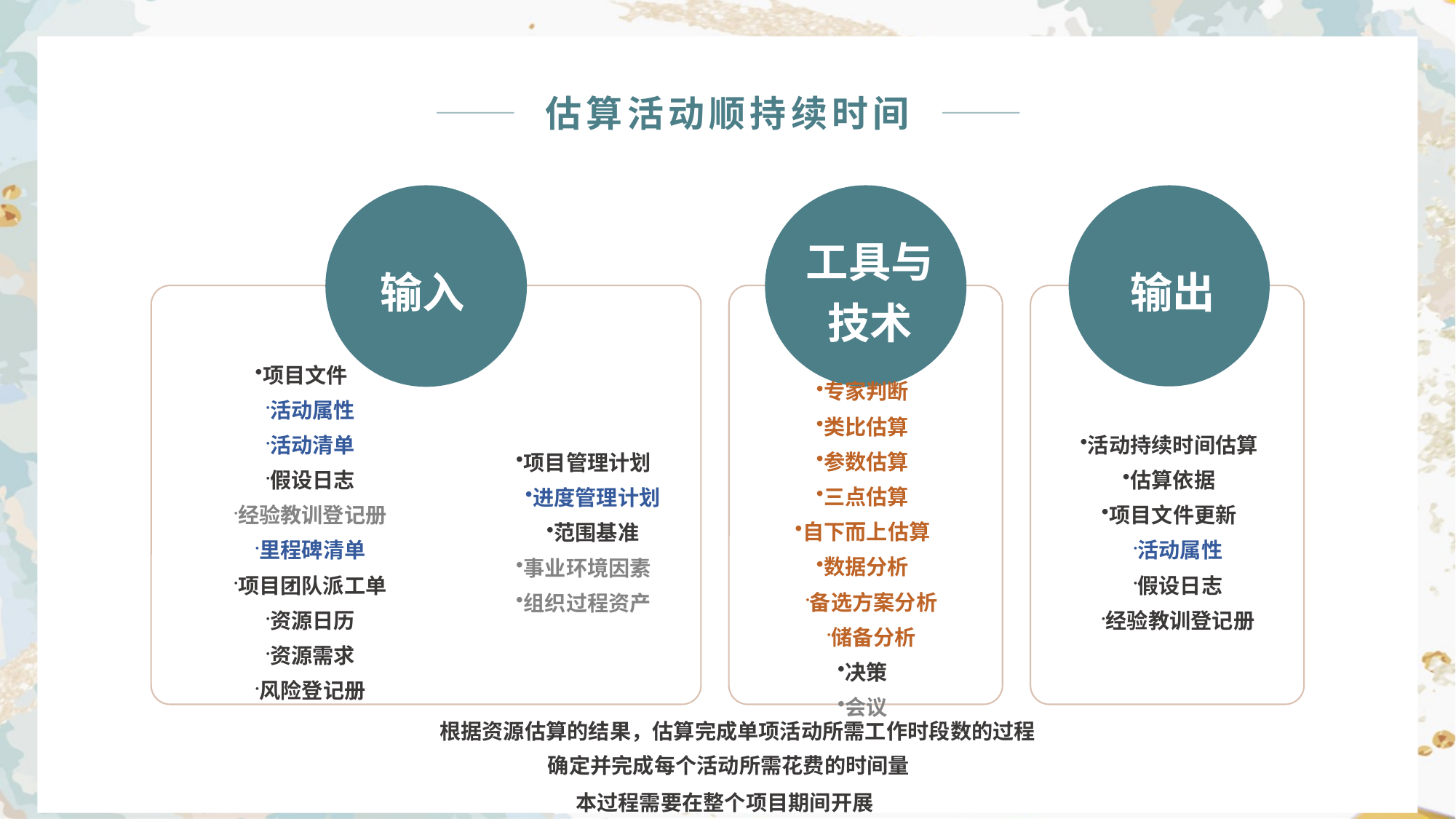

估算活动顺持续时间

工具与技术
输入
输出

项目文件
活动属性
活动清单
假设日志
经验教训登记册
里程碑清单
项目团队派工单
资源日历
资源需求
风险登记册
专家判断
类比估算
参数估算
三点估算
自下而上估算
数据分析
备选方案分析
储备分析
决策
会议
活动持续时间估算
估算依据
项目文件更新
活动属性
假设日志
经验教训登记册
项目管理计划
进度管理计划
范围基准
事业环境因素
组织过程资产
根据资源估算的结果，估算完成单项活动所需工作时段数的过程
确定并完成每个活动所需花费的时间量
本过程需要在整个项目期间开展